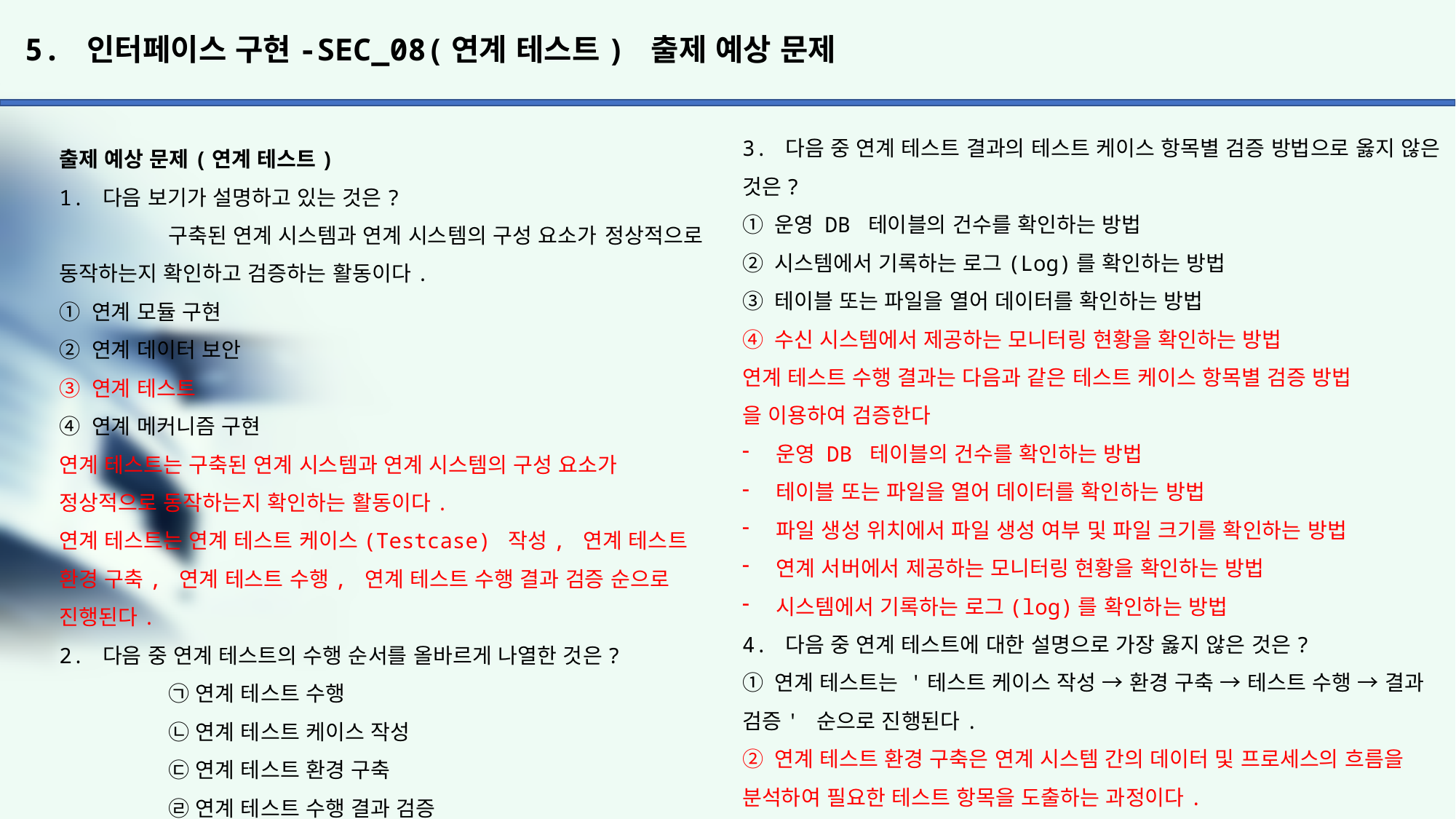

# 5. 인터페이스 구현-SEC_08(연계 테스트) 출제 예상 문제
3. 다음 중 연계 테스트 결과의 테스트 케이스 항목별 검증 방법으로 옳지 않은 것은?
① 운영 DB 테이블의 건수를 확인하는 방법
② 시스템에서 기록하는 로그(Log)를 확인하는 방법
③ 테이블 또는 파일을 열어 데이터를 확인하는 방법
④ 수신 시스템에서 제공하는 모니터링 현황을 확인하는 방법
연계 테스트 수행 결과는 다음과 같은 테스트 케이스 항목별 검증 방법
을 이용하여 검증한다
운영 DB 테이블의 건수를 확인하는 방법
테이블 또는 파일을 열어 데이터를 확인하는 방법
파일 생성 위치에서 파일 생성 여부 및 파일 크기를 확인하는 방법
연계 서버에서 제공하는 모니터링 현황을 확인하는 방법
시스템에서 기록하는 로그(log)를 확인하는 방법
4. 다음 중 연계 테스트에 대한 설명으로 가장 옳지 않은 것은?
① 연계 테스트는 '테스트 케이스 작성 → 환경 구축 → 테스트 수행 → 결과 검증' 순으로 진행된다.
② 연계 테스트 환경 구축은 연계 시스템 간의 데이터 및 프로세스의 흐름을 분석하여 필요한 테스트 항목을 도출하는 과정이다.
③ 연계 테스트 수행은 연계 테스트 케이스의 시험 항목 및 처리 절차 등을 수행하는 것이다.
④ 연계 테스트 결과 검증은 테스트 수행 결과가 예상 결과와 동일 한지를 확인하는 것이다.
연계 테스트 환경 구축은 테스트의 일정, 방법, 절차, 소요 시간 등을
송, 수신 기관과의 협의를 통해 결정하는 것이다. ② 번의 내용은 연계
테스트 케이스 작성에 대한 설명이다.
출제 예상 문제(연계 테스트)
1. 다음 보기가 설명하고 있는 것은?
	구축된 연계 시스템과 연계 시스템의 구성 요소가 	정상적으로 동작하는지 확인하고 검증하는 활동이다.
① 연계 모듈 구현
② 연계 데이터 보안
③ 연계 테스트
④ 연계 메커니즘 구현
연계 테스트는 구축된 연계 시스템과 연계 시스템의 구성 요소가
정상적으로 동작하는지 확인하는 활동이다.
연계 테스트는 연계 테스트 케이스(Testcase) 작성, 연계 테스트
환경 구축, 연계 테스트 수행, 연계 테스트 수행 결과 검증 순으로 진행된다.
2. 다음 중 연계 테스트의 수행 순서를 올바르게 나열한 것은?
	㉠ 연계 테스트 수행
	㉡ 연계 테스트 케이스 작성
	㉢ 연계 테스트 환경 구축
	㉣ 연계 테스트 수행 결과 검증
① ㉠ -> ㉡ -> ㉢ -> ㉣
② ㉡ -> ㉢ -> ㉠ -> ㉣
③ ㉢ -> ㉡ -> ㉠ -> ㉣
④ ㉠ -> ㉢ -> ㉡ -> ㉣
1. 연계 테스트 케이스 작성
연계 테스트 케이스 작성은 연계 시스템 간의 데이터 및 프로세스
의 흐름을 분석하여 필요한 테스트 항목을 도출하는 과정이다.
2. 연계 테스트 환경 구축
연계 테스트 환경 구축은 테스트의 일정, 방법, 절차, 소요 시간
등을 송, 수신 기관과의 협의를 통해서 결정하는 것이다.
3. 연계 테스트 수행
연계 테스트 수행은 연계 응용 프로그램을 실행하여 연계 테스트
케이스의 시험 항목 및 처리 절차 등을 실제로 진행하는 것이다.
4. 연계 테스트 수행 결과 검증
연계 테스트 수행 결과 검증은 연계 테스트 케이스의 시험 항목 및 처리 절차를 수행한 결과가 예상 결과와 동일한지를 확인하는
것이다.